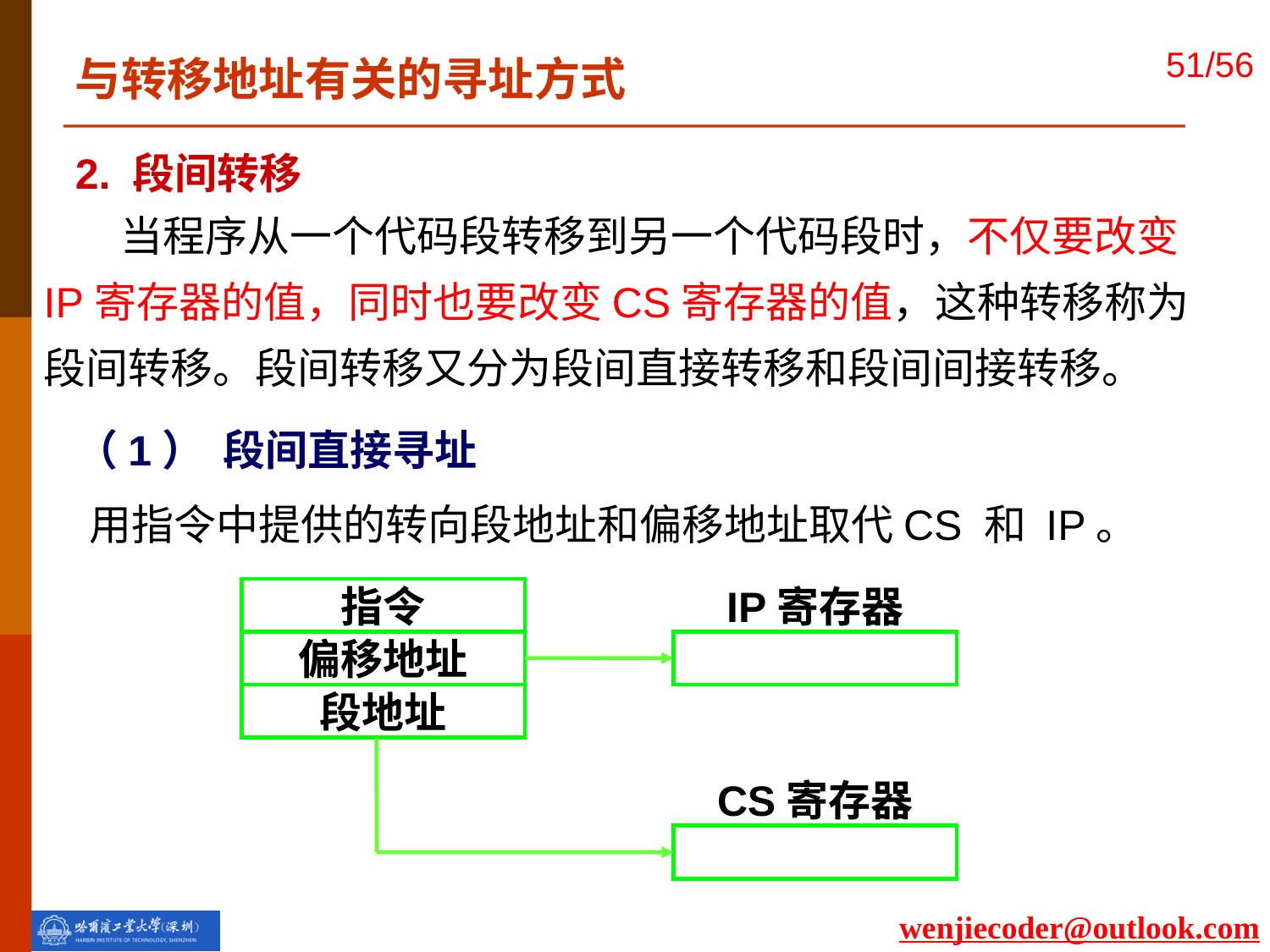

与转移地址有关的寻址方式
2. 段间转移
       当程序从一个代码段转移到另一个代码段时，不仅要改变IP寄存器的值，同时也要改变CS寄存器的值，这种转移称为段间转移。段间转移又分为段间直接转移和段间间接转移。
（1）  段间直接寻址
用指令中提供的转向段地址和偏移地址取代CS 和 IP。
指令
IP寄存器
偏移地址

段地址

CS寄存器